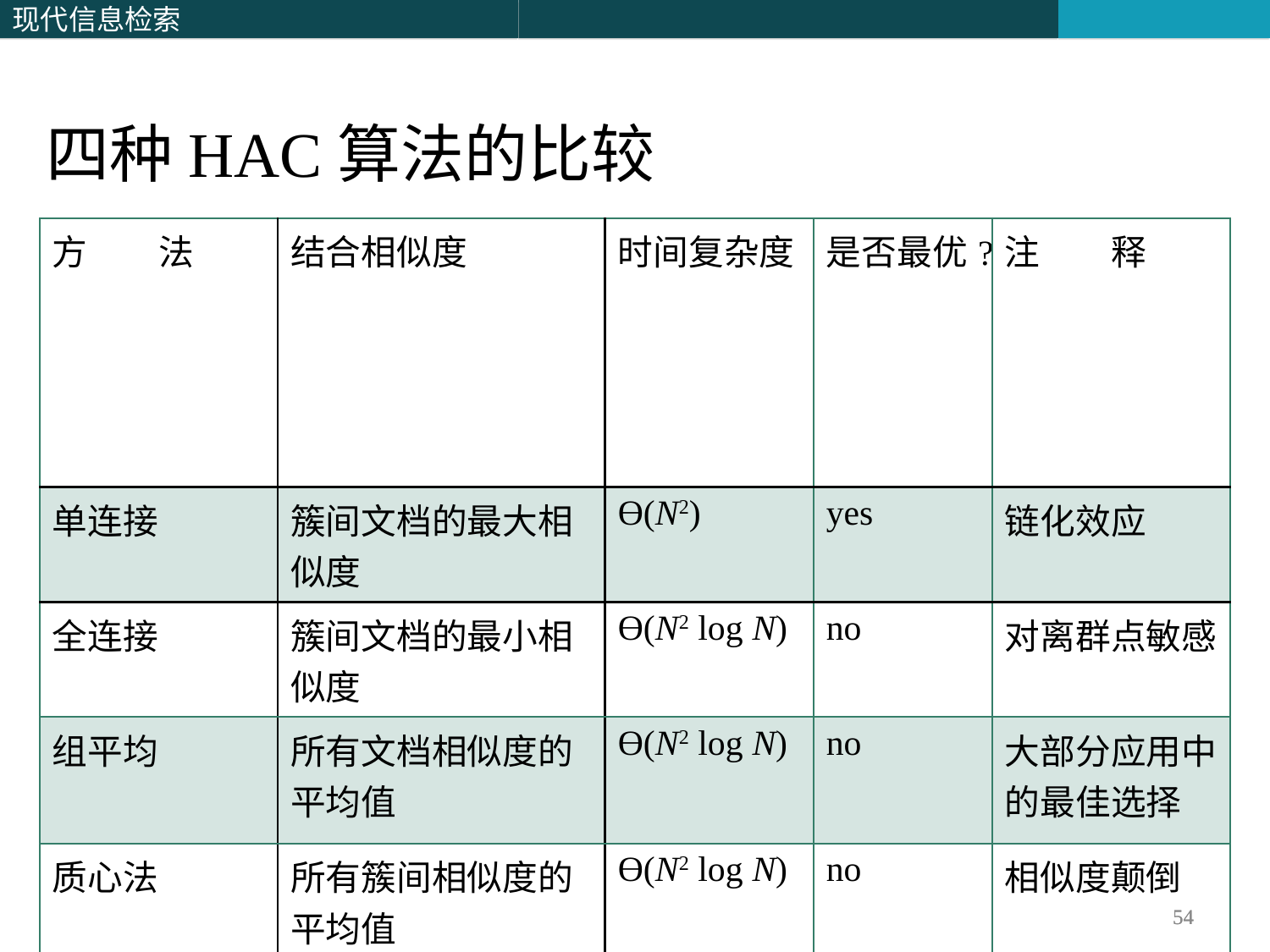

四种HAC算法的比较
| 方　　法 | 结合相似度 | 时间复杂度 | 是否最优? | 注　　释 |
| --- | --- | --- | --- | --- |
| 单连接 | 簇间文档的最大相似度 | Ɵ(N2) | yes | 链化效应 |
| 全连接 | 簇间文档的最小相似度 | Ɵ(N2 log N) | no | 对离群点敏感 |
| 组平均 | 所有文档相似度的平均值 | Ɵ(N2 log N) | no | 大部分应用中的最佳选择 |
| 质心法 | 所有簇间相似度的平均值 | Ɵ(N2 log N) | no | 相似度颠倒 |
54
54